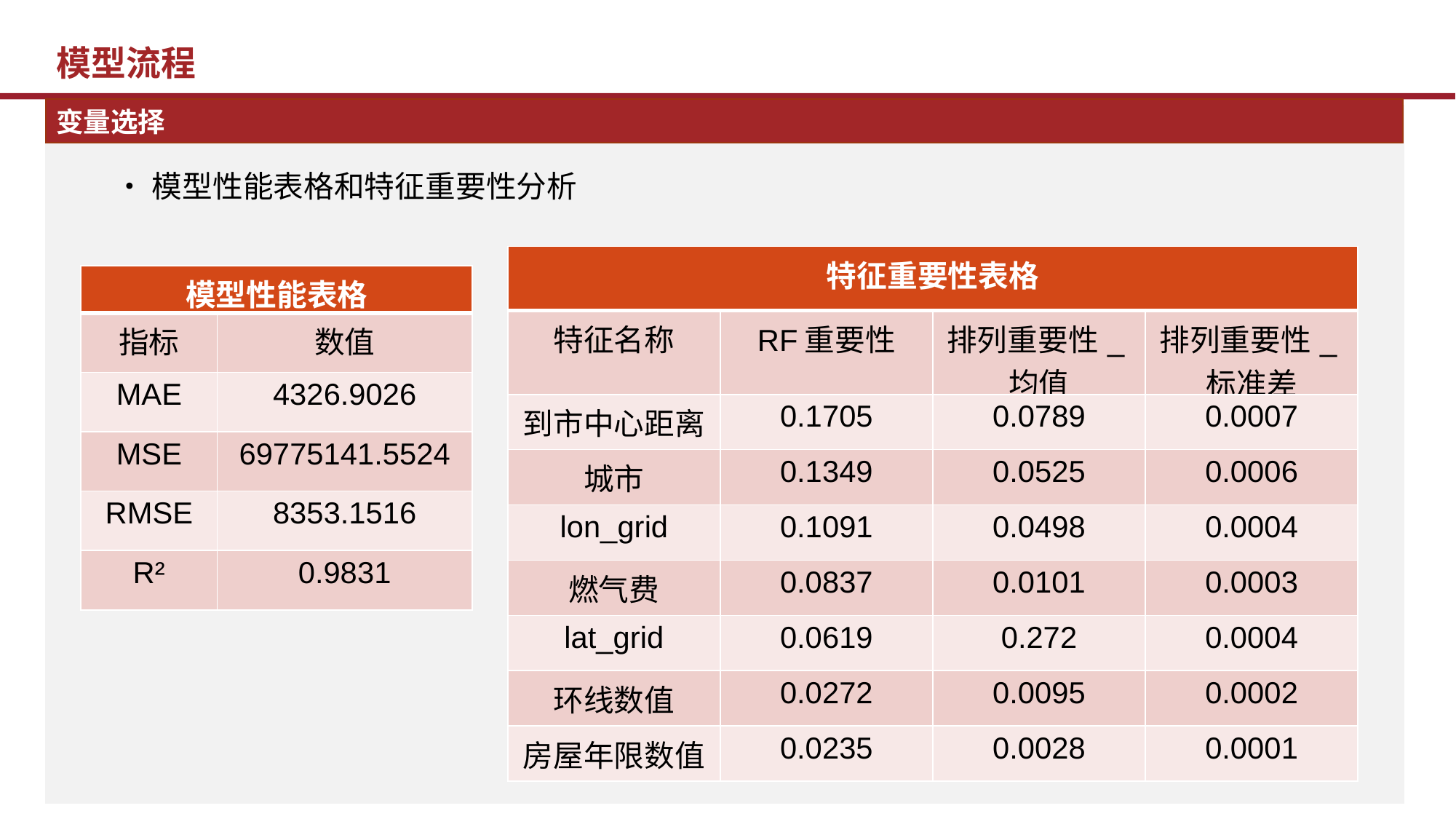

# 模型流程
变量选择

•模型性能表格和特征重要性分析

| 特征重要性表格 |  |  |  |
| --- | --- | --- | --- |
| 特征名称 | RF重要性 | 排列重要性\_均值 | 排列重要性\_标准差 |
| 到市中心距离 | 0.1705 | 0.0789 | 0.0007 |
| 城市 | 0.1349 | 0.0525 | 0.0006 |
| lon\_grid | 0.1091 | 0.0498 | 0.0004 |
| 燃气费 | 0.0837 | 0.0101 | 0.0003 |
| lat\_grid | 0.0619 | 0.272 | 0.0004 |
| 环线数值 | 0.0272 | 0.0095 | 0.0002 |
| 房屋年限数值 | 0.0235 | 0.0028 | 0.0001 |
| 模型性能表格 |  |
| --- | --- |
| 指标 | 数值 |
| MAE | 4326.9026 |
| MSE | 69775141.5524 |
| RMSE | 8353.1516 |
| R² | 0.9831 |